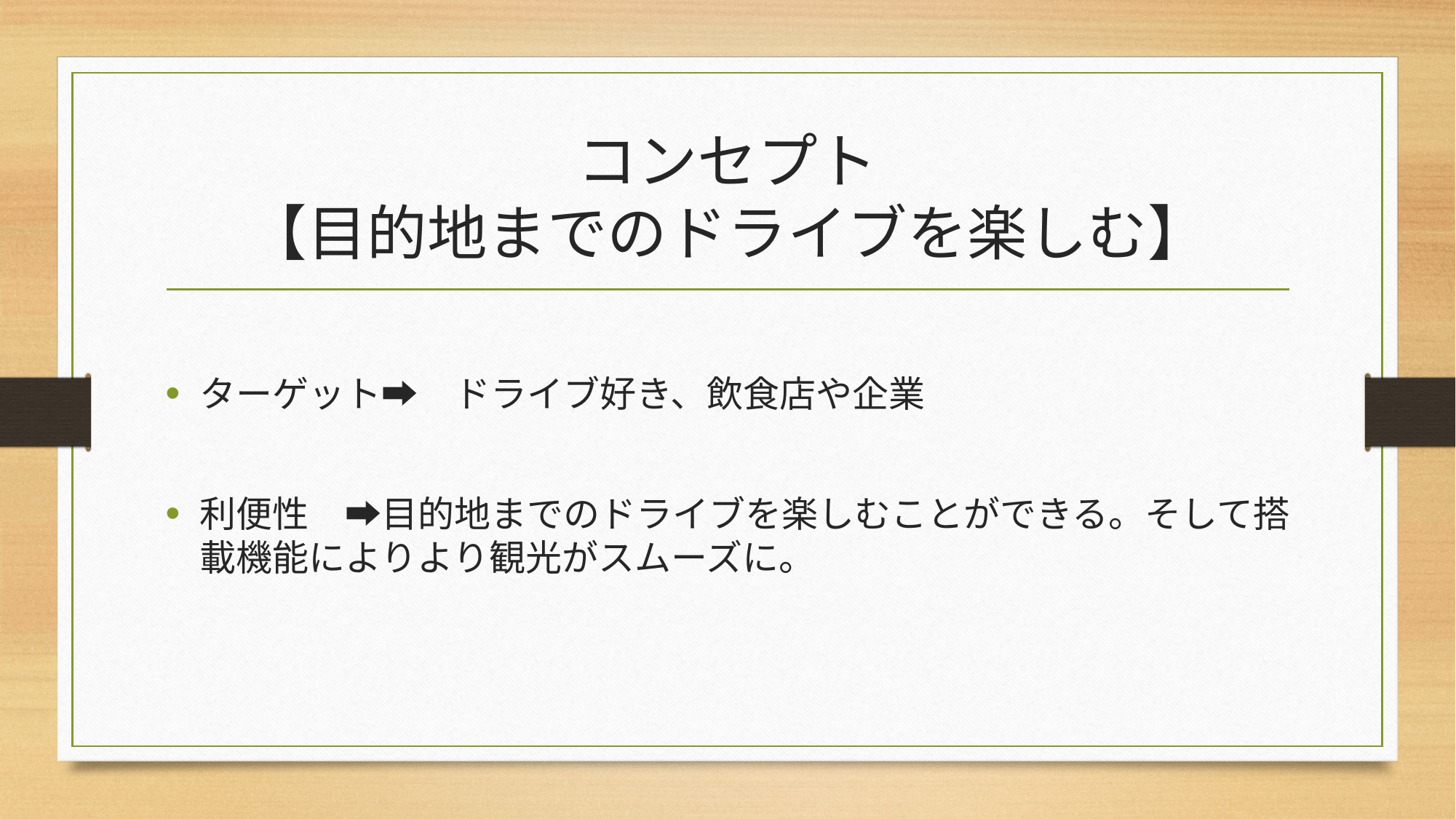

# コンセプト 【目的地までのドライブを楽しむ】

ターゲット➡　ドライブ好き、飲食店や企業

利便性　➡目的地までのドライブを楽しむことができる。そして搭載機能によりより観光がスムーズに。